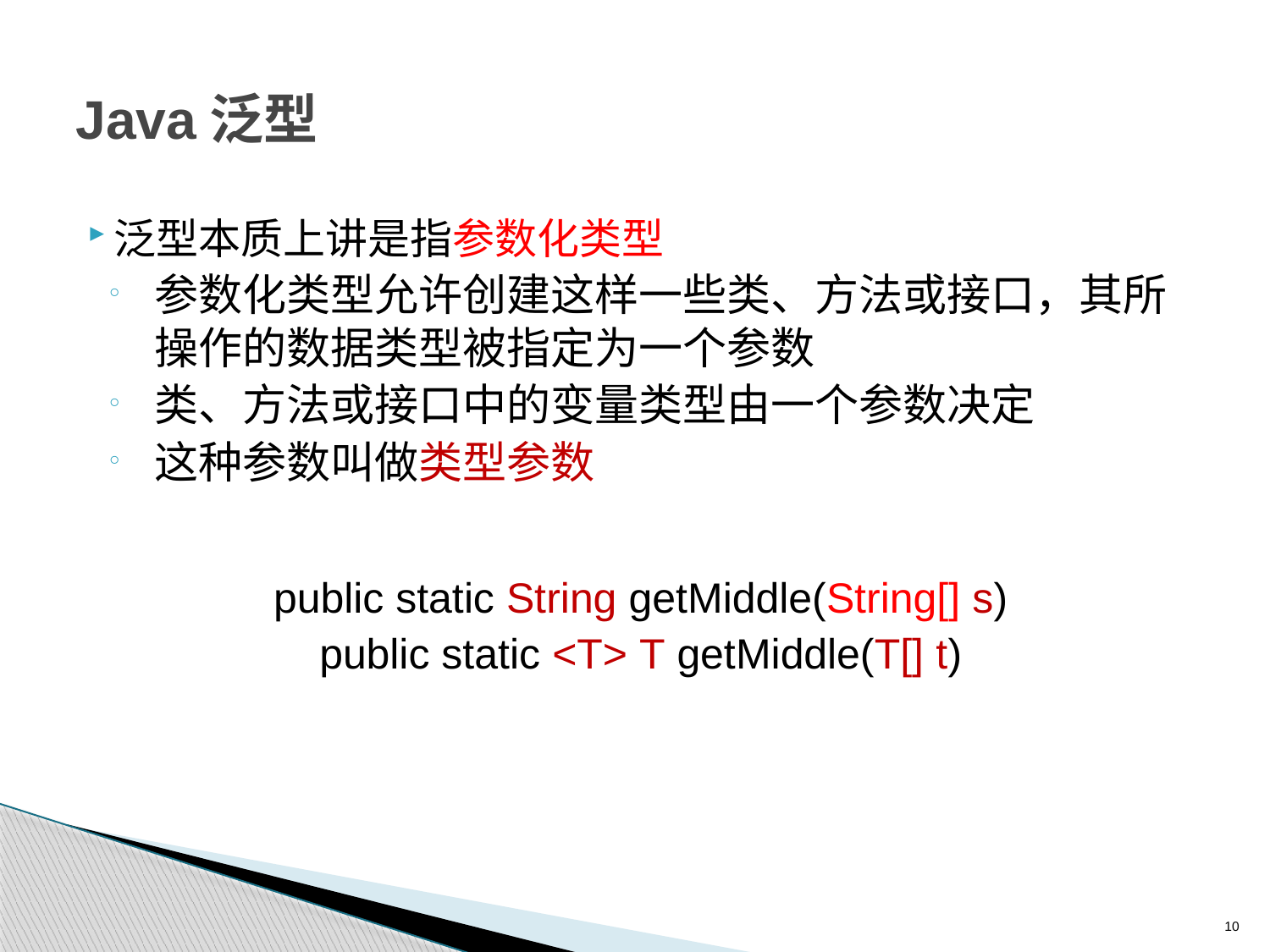

# Java泛型
泛型本质上讲是指参数化类型
参数化类型允许创建这样一些类、方法或接口，其所操作的数据类型被指定为一个参数
类、方法或接口中的变量类型由一个参数决定
这种参数叫做类型参数

public static String getMiddle(String[] s)
public static <T> T getMiddle(T[] t)

10